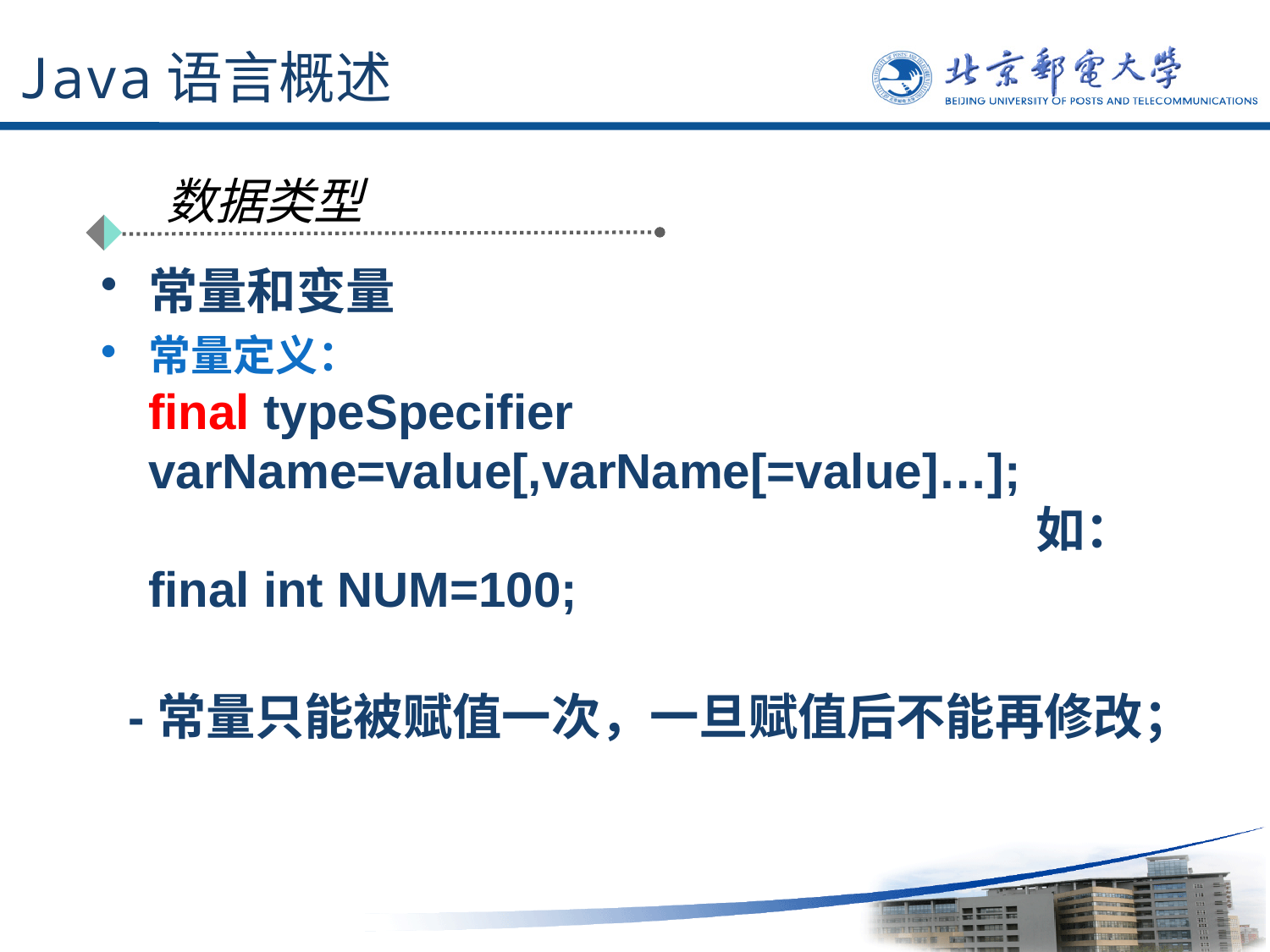

# Java语言概述

数据类型

常量和变量
常量定义：
final typeSpecifier   varName=value[,varName[=value]…]; 　　　　　　　　　　　　　　　　　　　　　如：final int NUM=100;
  -常量只能被赋值一次，一旦赋值后不能再修改；